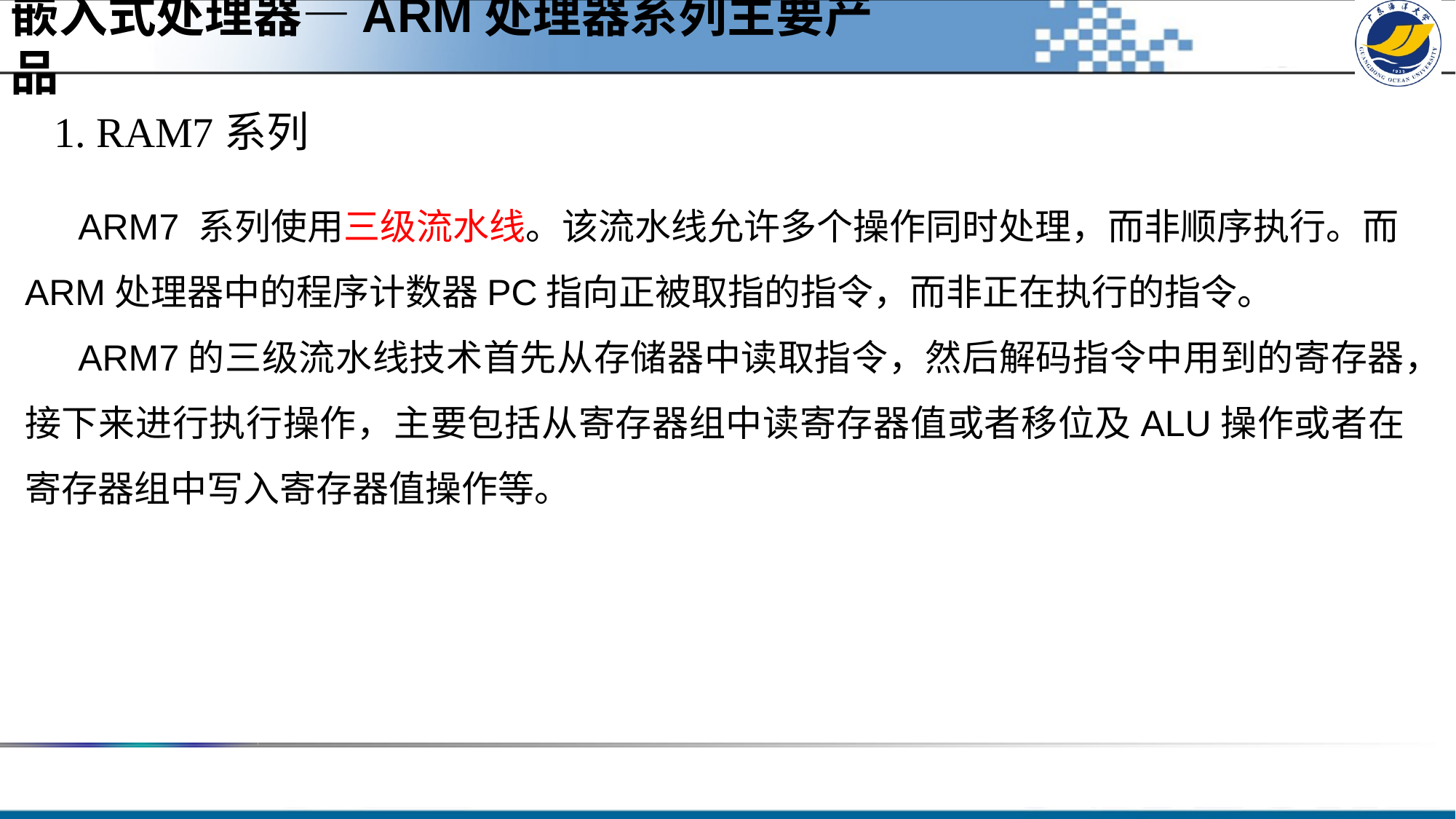

嵌入式处理器—ARM处理器系列主要产品
1. RAM7系列
ARM7 系列使用三级流水线。该流水线允许多个操作同时处理，而非顺序执行。而ARM处理器中的程序计数器PC指向正被取指的指令，而非正在执行的指令。
ARM7的三级流水线技术首先从存储器中读取指令，然后解码指令中用到的寄存器，接下来进行执行操作，主要包括从寄存器组中读寄存器值或者移位及ALU操作或者在寄存器组中写入寄存器值操作等。
56